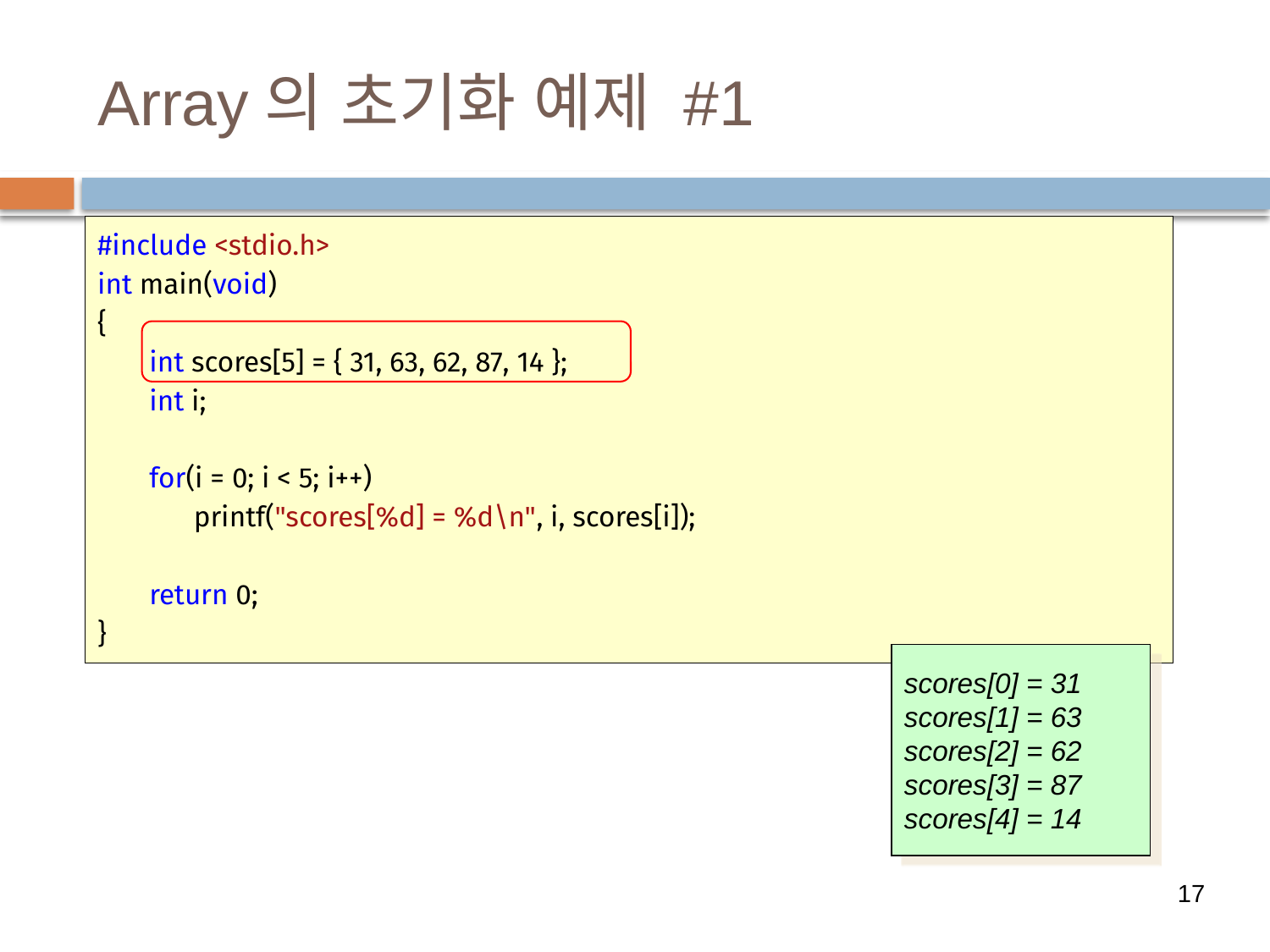

# Array의 초기화 예제 #1
#include <stdio.h>
int main(void)
{
       int scores[5] = { 31, 63, 62, 87, 14 };
       int i;

       for(i = 0; i < 5; i++)
             printf("scores[%d] = %d\n", i, scores[i]);

       return 0;
}

scores[0] = 31
scores[1] = 63
scores[2] = 62
scores[3] = 87
scores[4] = 14
17